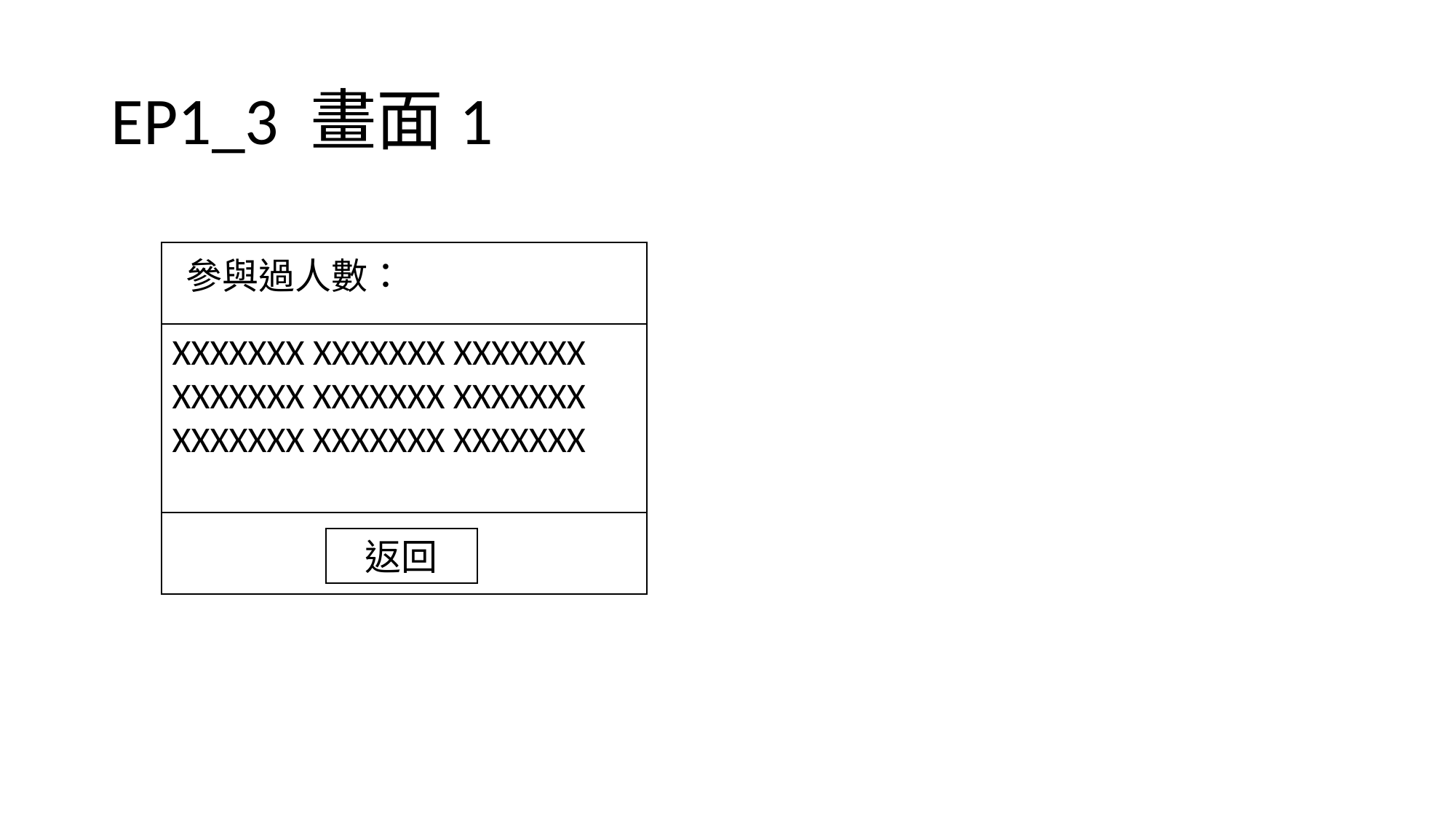

# EP1_3 畫面1

參與過人數：
XXXXXXX XXXXXXX XXXXXXX
XXXXXXX XXXXXXX XXXXXXX
XXXXXXX XXXXXXX XXXXXXX

返回